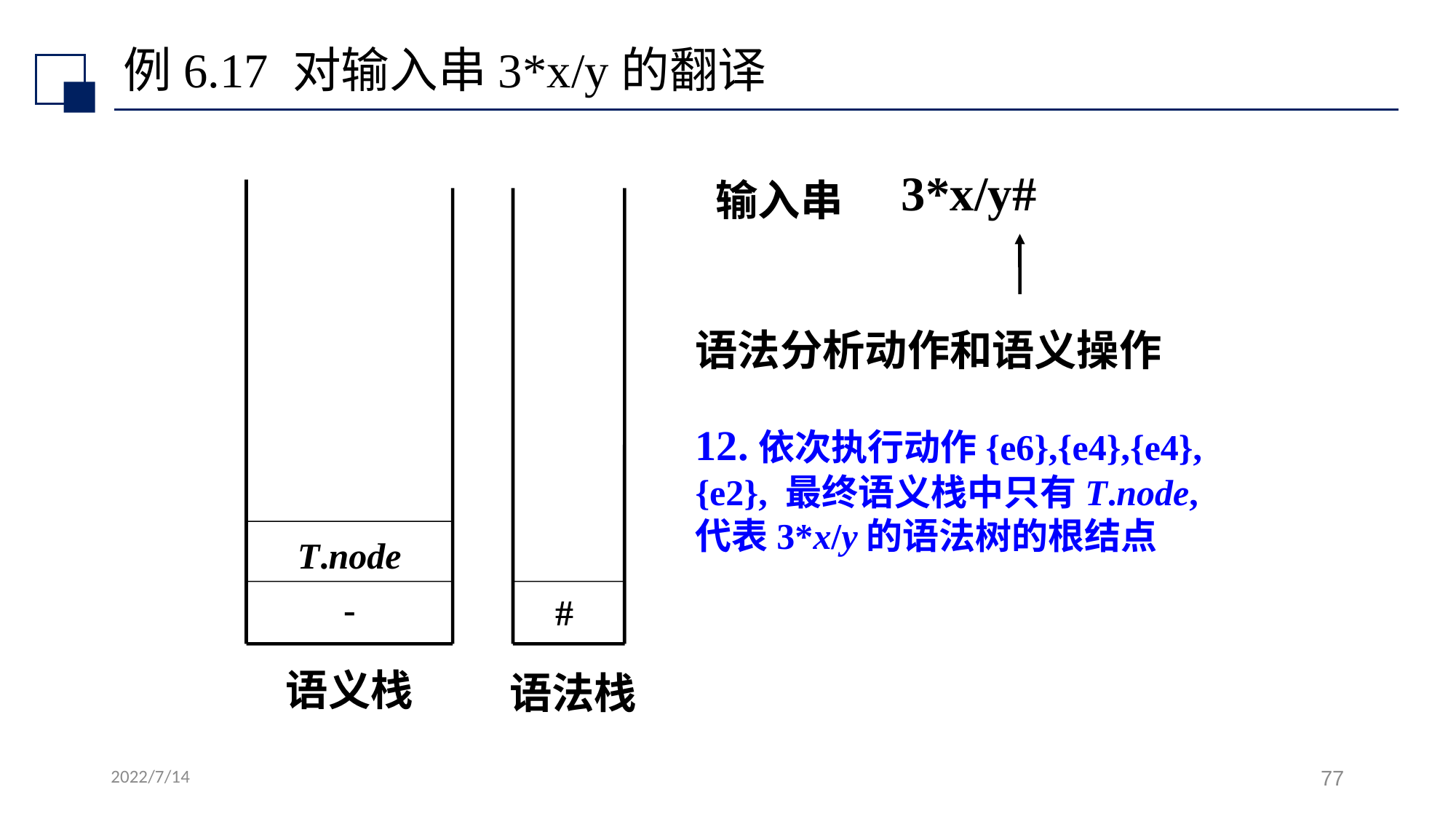

# 例6.17 对输入串3*x/y的翻译
3*x/y#
输入串

语法分析动作和语义操作
12.依次执行动作{e6},{e4},{e4},{e2}, 最终语义栈中只有T.node, 代表3*x/y的语法树的根结点

T.node
-

#

语义栈
语法栈
2022/7/14
77